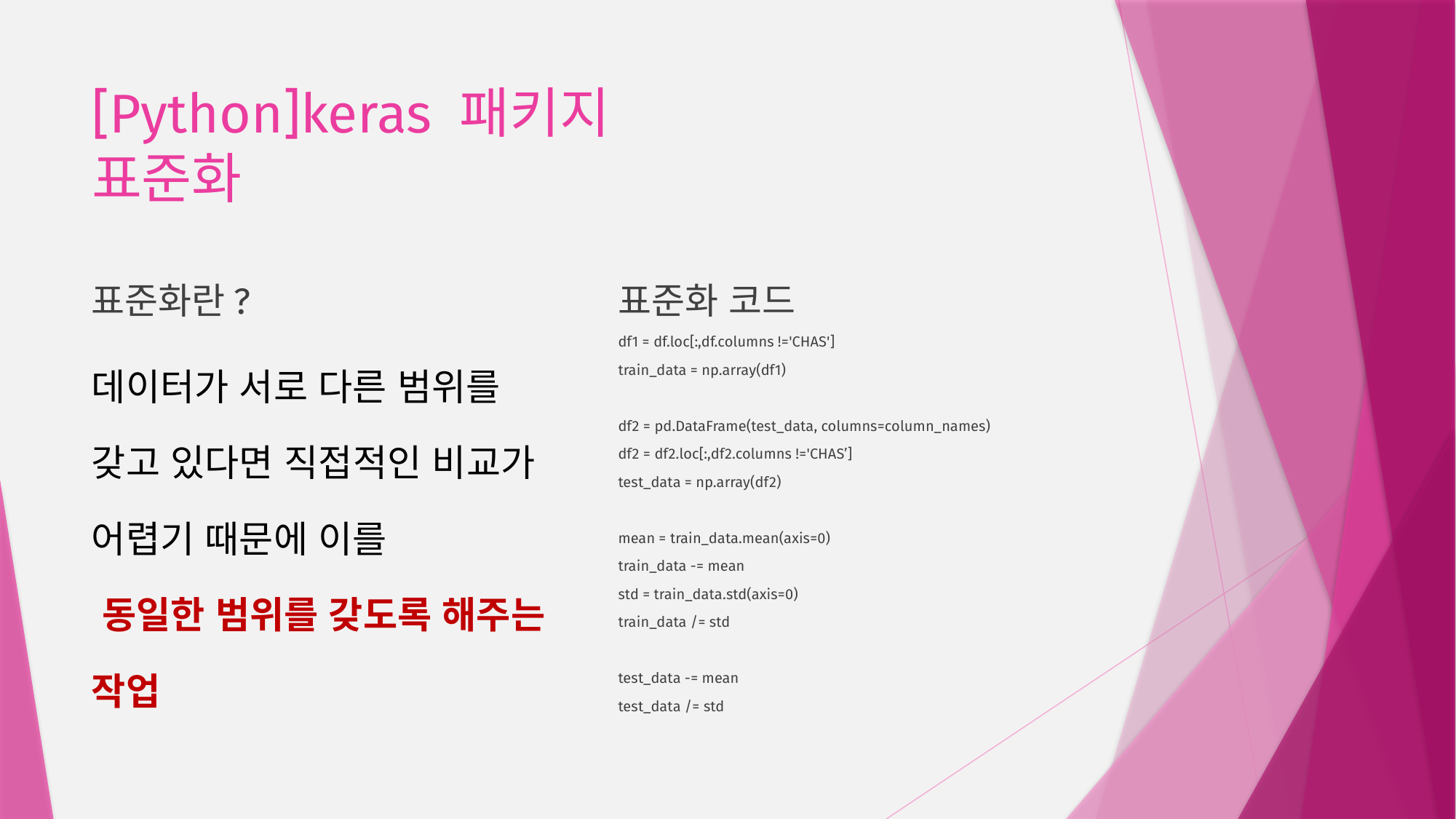

# [Python]keras 패키지 표준화
표준화란?
표준화 코드
데이터가 서로 다른 범위를 갖고 있다면 직접적인 비교가 어렵기 때문에 이를
 동일한 범위를 갖도록 해주는 작업
df1 = df.loc[:,df.columns !='CHAS']
train_data = np.array(df1)

df2 = pd.DataFrame(test_data, columns=column_names)
df2 = df2.loc[:,df2.columns !='CHAS’]
test_data = np.array(df2)

mean = train_data.mean(axis=0)
train_data -= mean
std = train_data.std(axis=0)
train_data /= std

test_data -= mean
test_data /= std